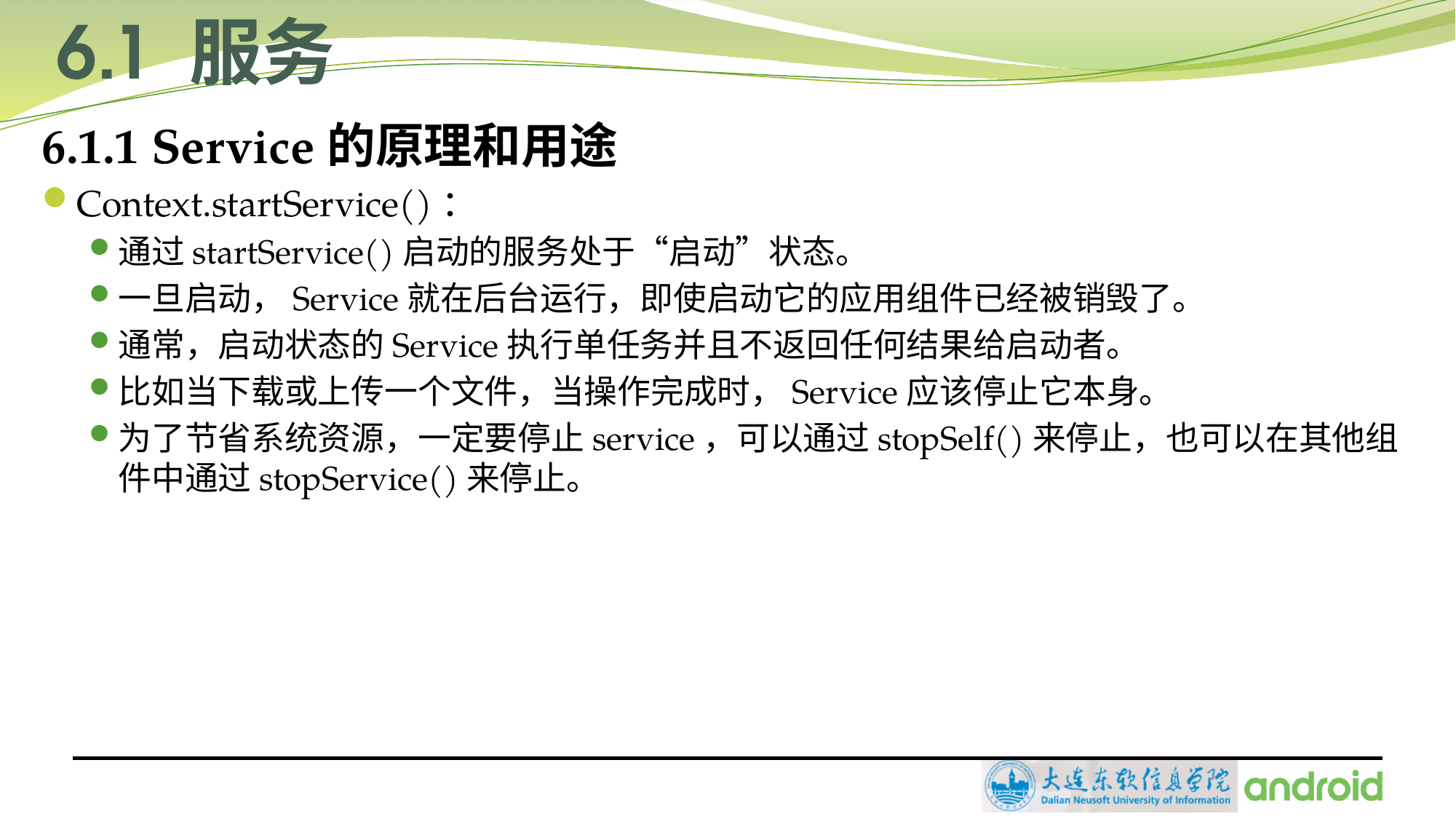

# 6.1 服务
6.1.1 Service的原理和用途
Context.startService()：
通过startService()启动的服务处于“启动”状态。
一旦启动，Service就在后台运行，即使启动它的应用组件已经被销毁了。
通常，启动状态的Service执行单任务并且不返回任何结果给启动者。
比如当下载或上传一个文件，当操作完成时，Service应该停止它本身。
为了节省系统资源，一定要停止service，可以通过stopSelf()来停止，也可以在其他组件中通过stopService()来停止。